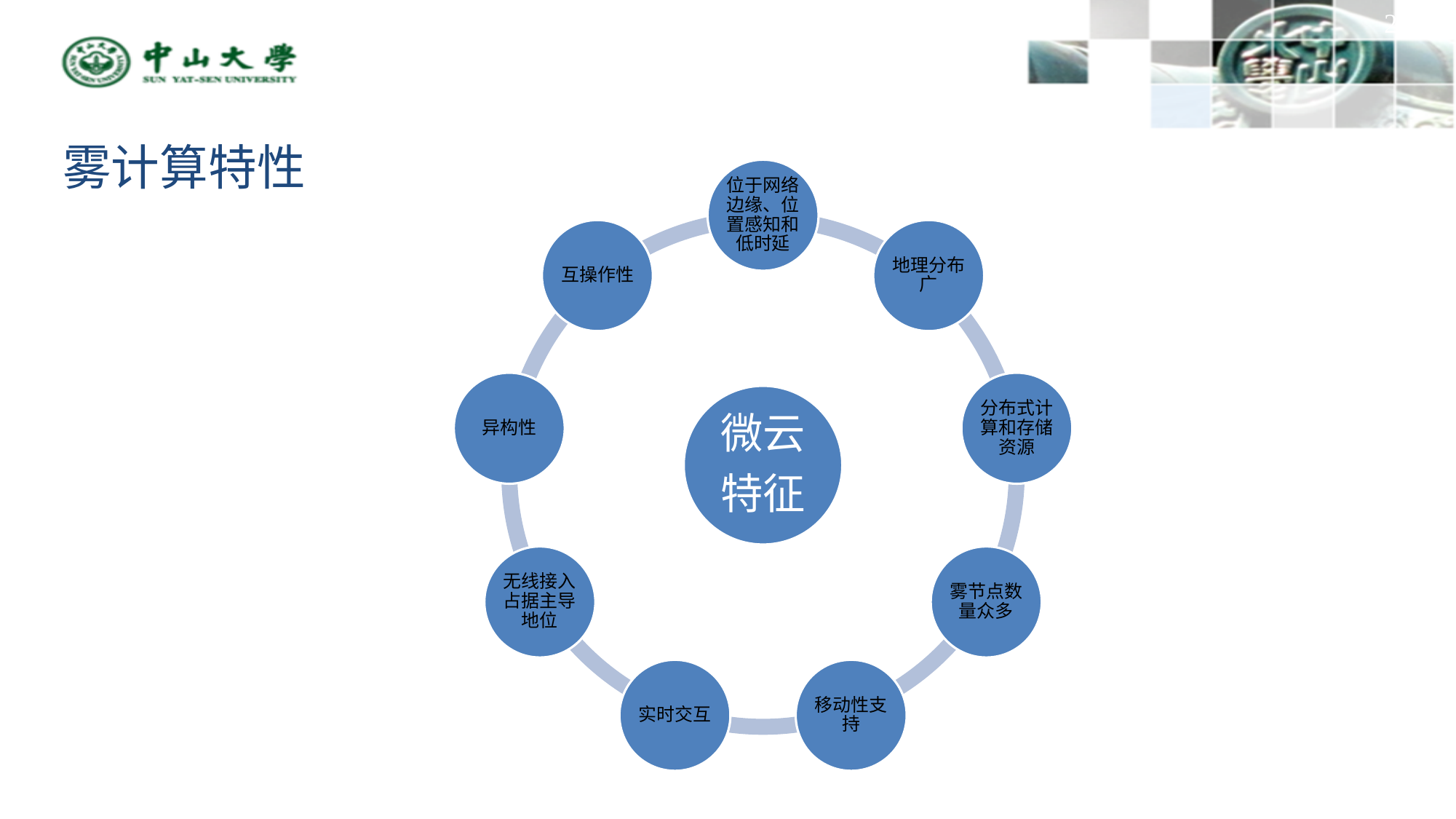

21
# 雾计算特性
微云
特征
位于网络边缘、位置感知和低时延
地理分布广
分布式计算和存储资源
雾节点数量众多
移动性支持
实时交互
无线接入占据主导地位
异构性
互操作性